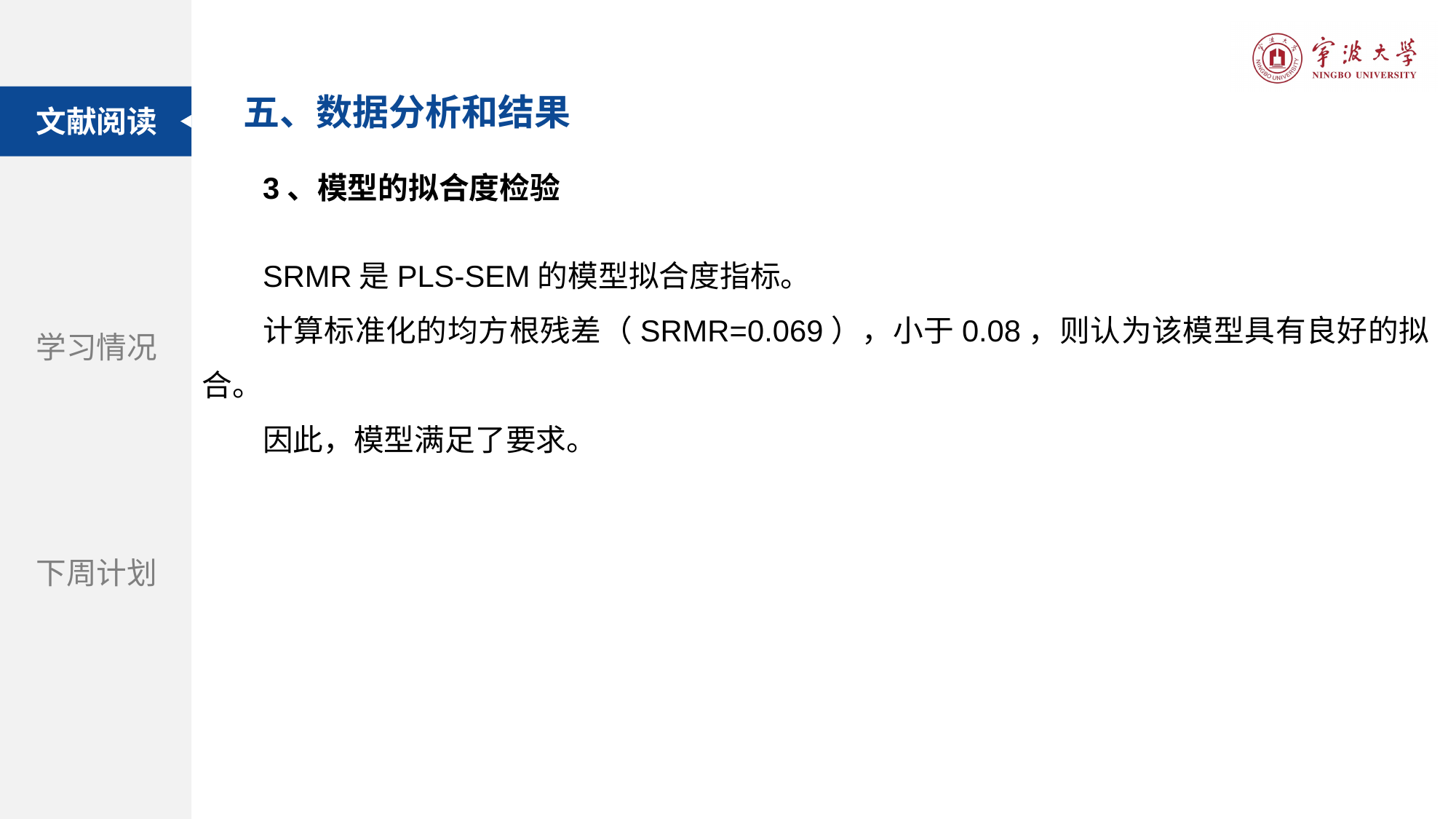

五、数据分析和结果

文献阅读
3、模型的拟合度检验
题目：自动驾驶汽车和街道设计：使用虚拟现实实验探索中央分隔带在提高行人过街安全性方面的作用
SRMR是PLS-SEM的模型拟合度指标。
计算标准化的均方根残差（SRMR=0.069），小于0.08，则认为该模型具有良好的拟合。
因此，模型满足了要求。
学习情况
期刊：Accident Analysis and Prevention
下周计划